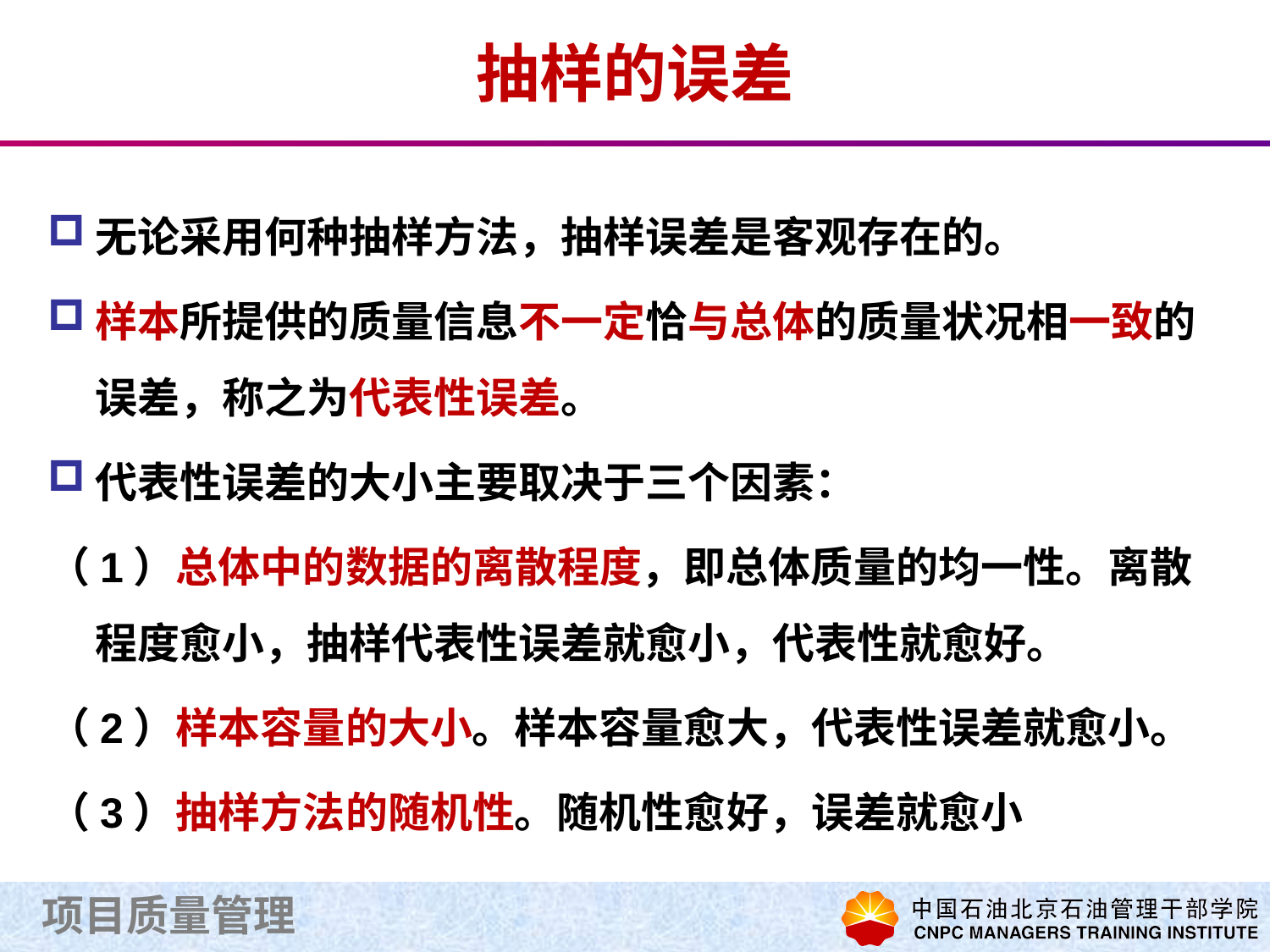

# 抽样的误差
无论采用何种抽样方法，抽样误差是客观存在的。
样本所提供的质量信息不一定恰与总体的质量状况相一致的误差，称之为代表性误差。
代表性误差的大小主要取决于三个因素：
（1）总体中的数据的离散程度，即总体质量的均一性。离散程度愈小，抽样代表性误差就愈小，代表性就愈好。
（2）样本容量的大小。样本容量愈大，代表性误差就愈小。
（3）抽样方法的随机性。随机性愈好，误差就愈小